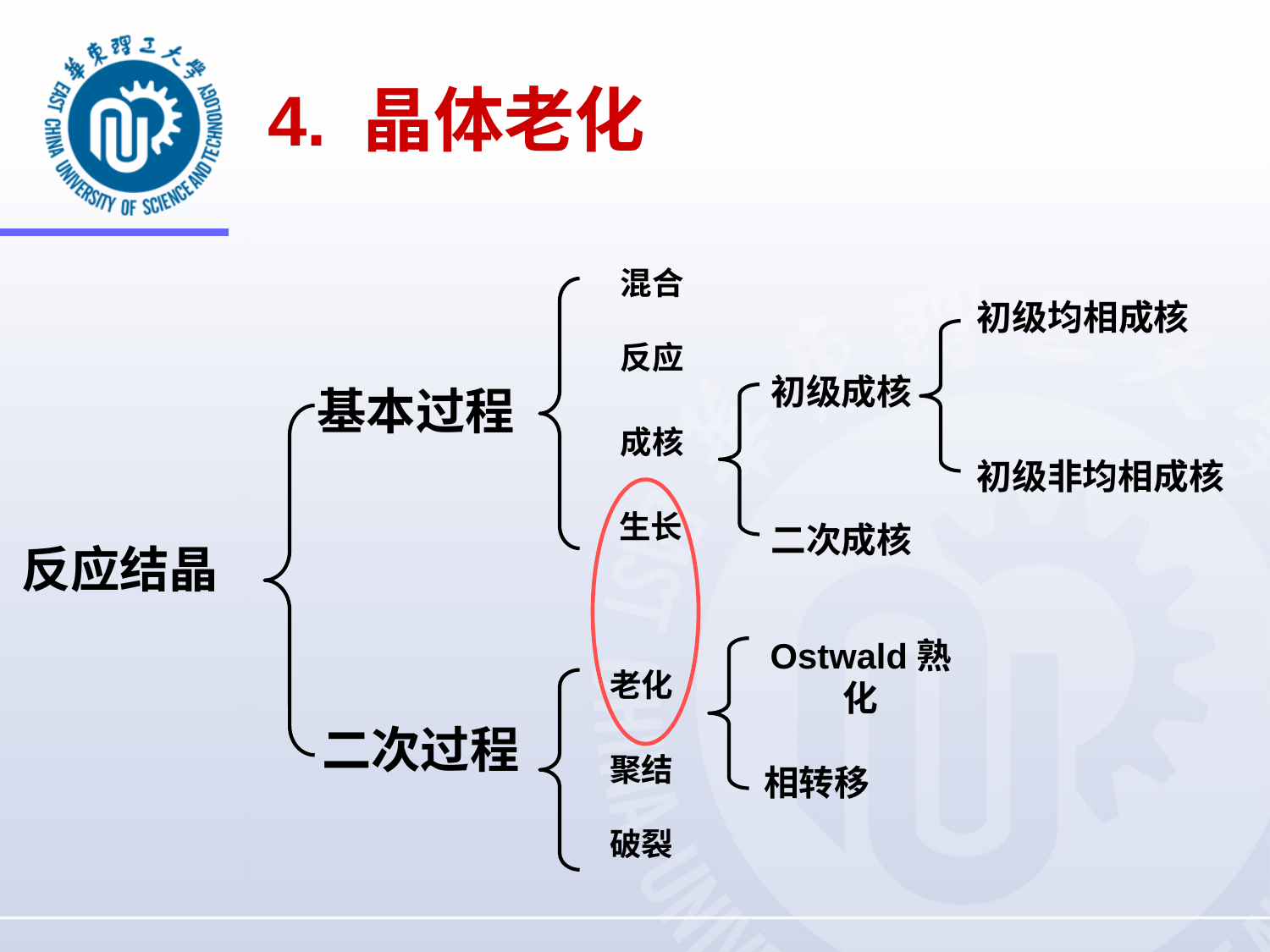

# 4. 晶体老化
混合

初级均相成核

反应
初级成核
基本过程

成核
初级非均相成核

生长
二次成核

反应结晶
Ostwald熟化

老化

二次过程
聚结
相转移
破裂